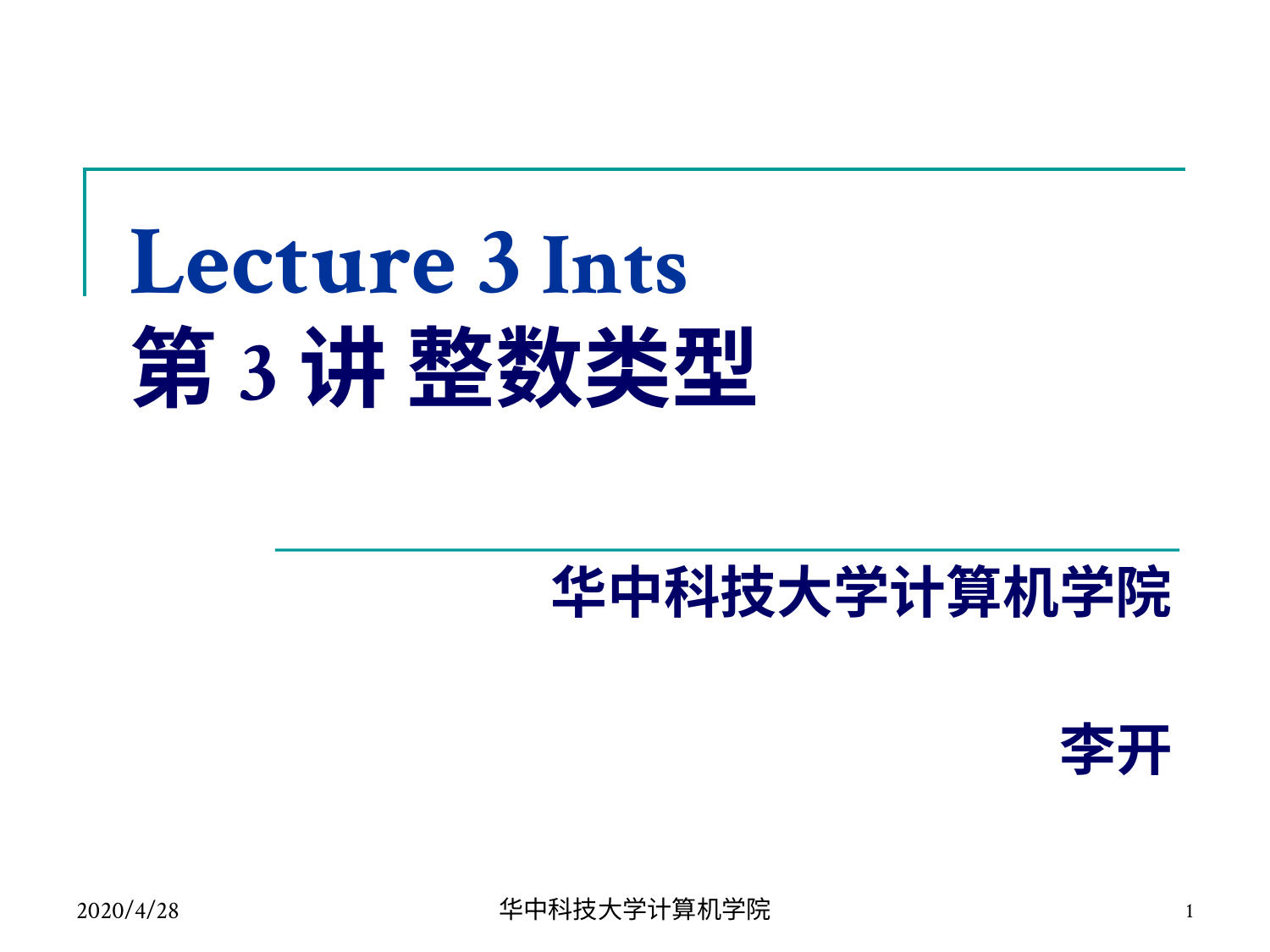

# Lecture 3 Ints 第3讲 整数类型
华中科技大学计算机学院

李开
2020/4/28
华中科技大学计算机学院
1